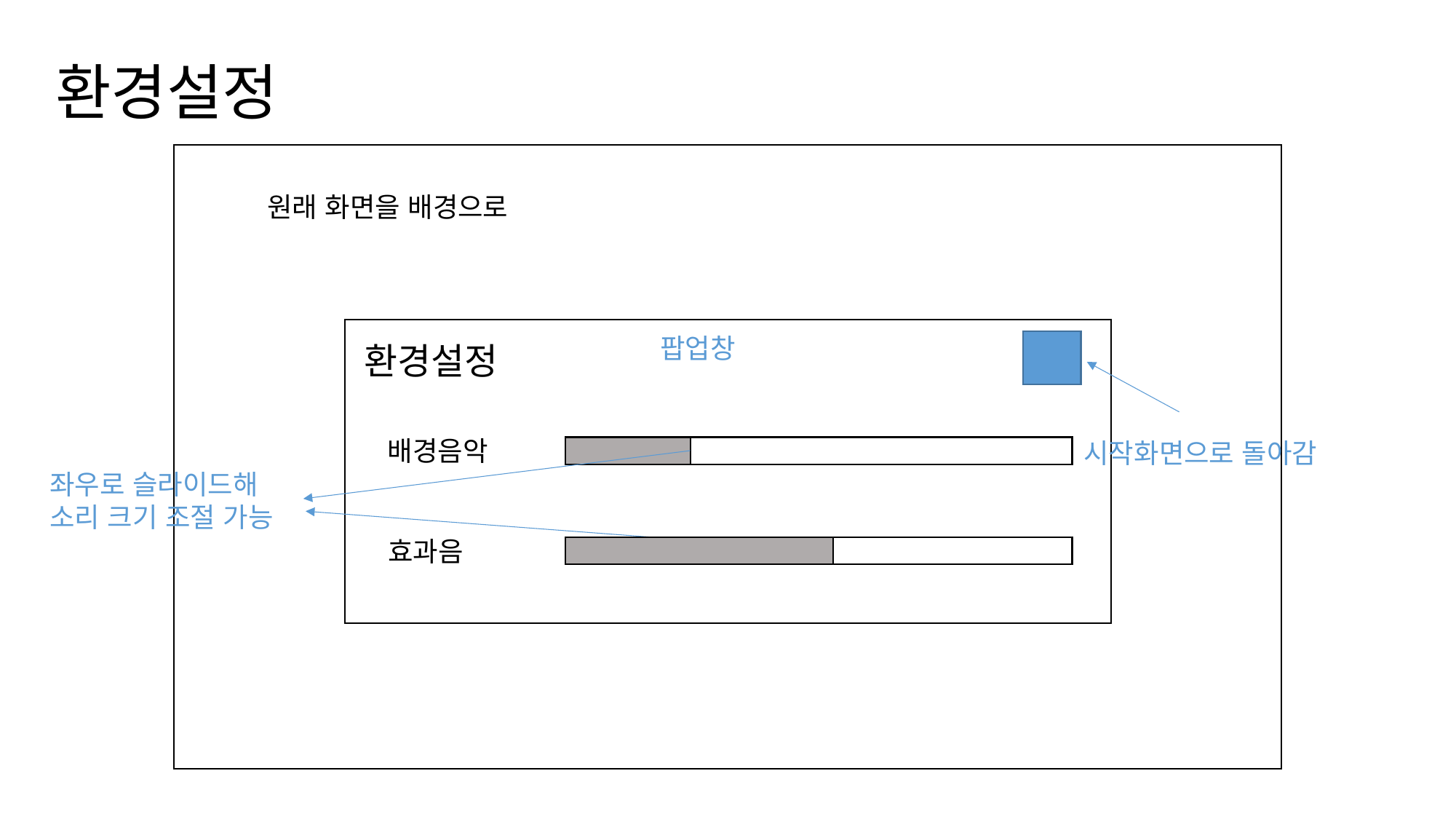

# 환경설정

원래 화면을 배경으로

팝업창

환경설정
배경음악
시작화면으로 돌아감

좌우로 슬라이드해
소리 크기 조절 가능

효과음